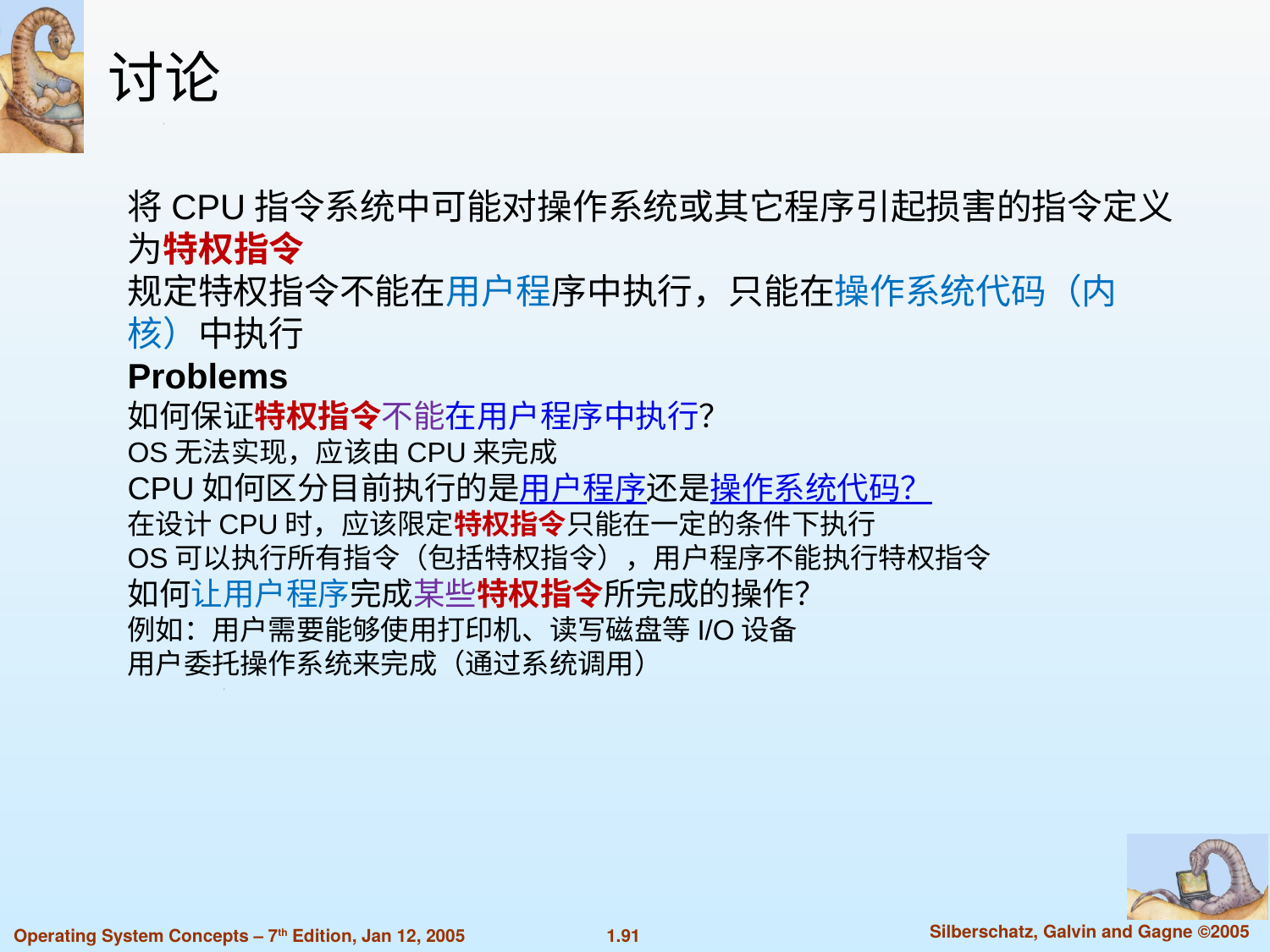

讨论
将CPU指令系统中可能对操作系统或其它程序引起损害的指令定义为特权指令
规定特权指令不能在用户程序中执行，只能在操作系统代码（内核）中执行
Problems
如何保证特权指令不能在用户程序中执行？
OS无法实现，应该由CPU来完成
CPU如何区分目前执行的是用户程序还是操作系统代码？
在设计CPU时，应该限定特权指令只能在一定的条件下执行
OS可以执行所有指令（包括特权指令），用户程序不能执行特权指令
如何让用户程序完成某些特权指令所完成的操作？
例如：用户需要能够使用打印机、读写磁盘等I/O设备
用户委托操作系统来完成（通过系统调用）